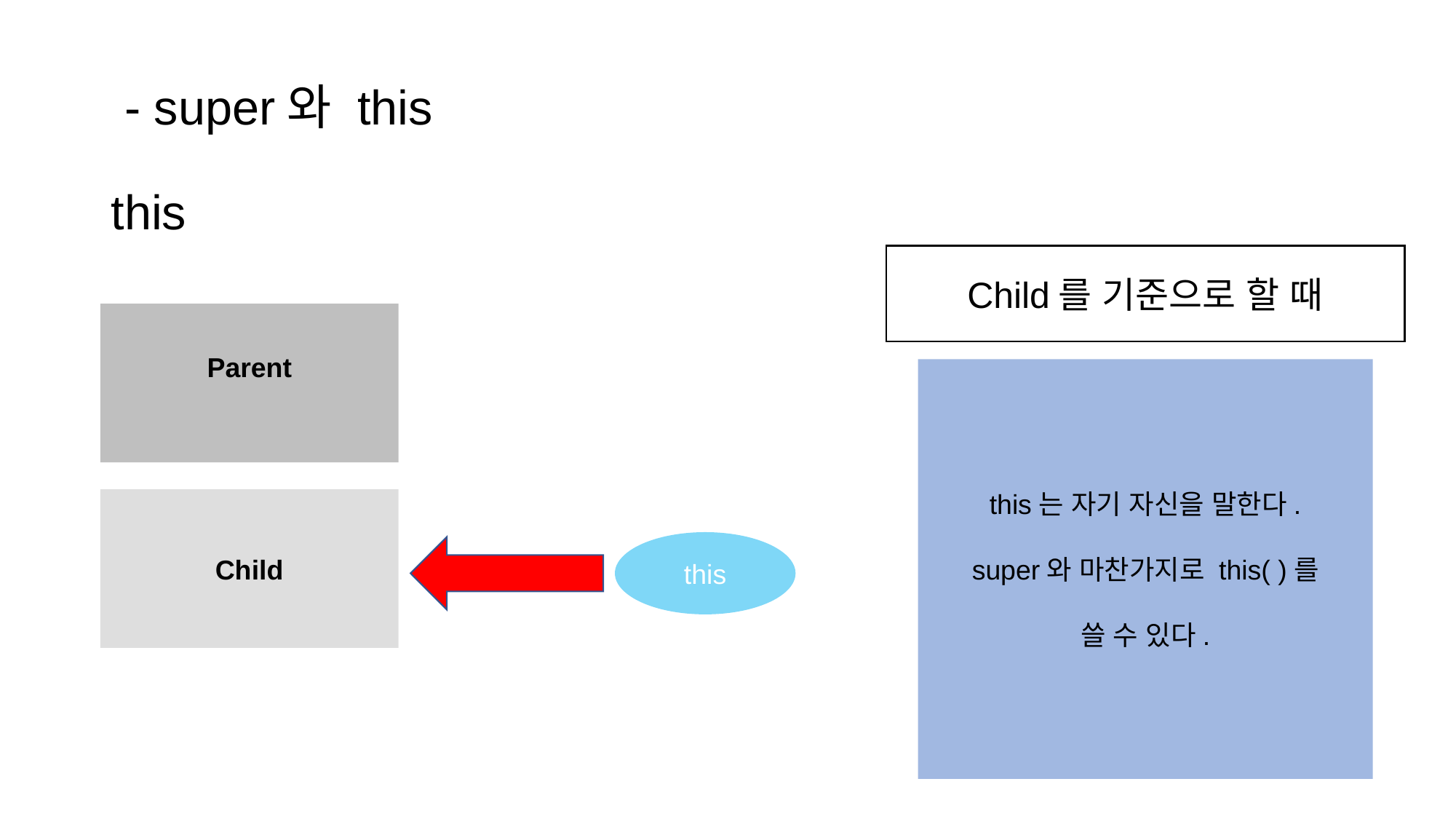

# - super와 this this
Child를 기준으로 할 때
Parent

this는 자기 자신을 말한다.

super와 마찬가지로 this( )를

쓸 수 있다.
Child
this